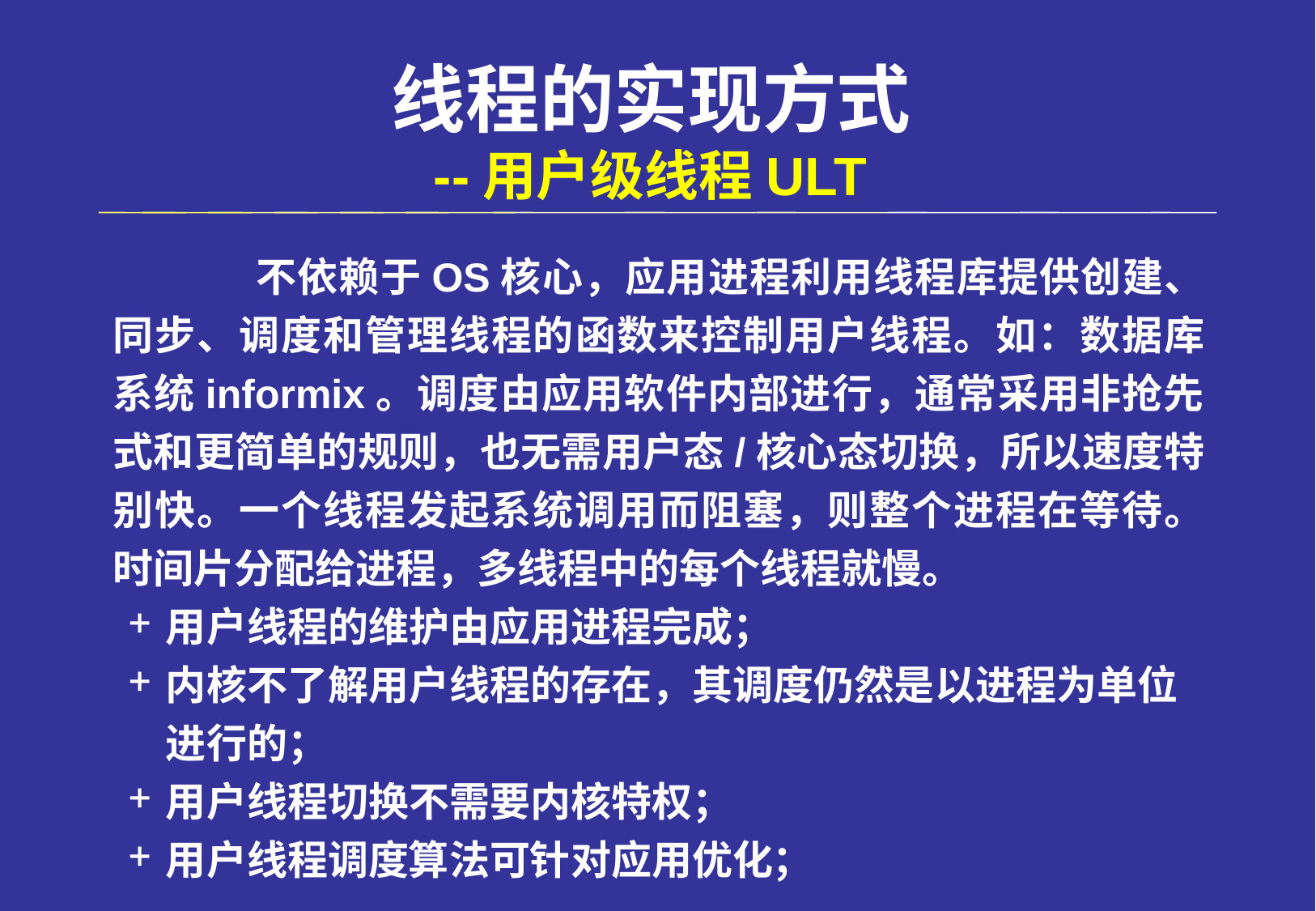

# 线程的实现方式 --用户级线程ULT
		 不依赖于OS核心，应用进程利用线程库提供创建、同步、调度和管理线程的函数来控制用户线程。如：数据库系统informix。调度由应用软件内部进行，通常采用非抢先式和更简单的规则，也无需用户态/核心态切换，所以速度特别快。一个线程发起系统调用而阻塞，则整个进程在等待。时间片分配给进程，多线程中的每个线程就慢。
用户线程的维护由应用进程完成；
内核不了解用户线程的存在，其调度仍然是以进程为单位进行的；
用户线程切换不需要内核特权；
用户线程调度算法可针对应用优化；